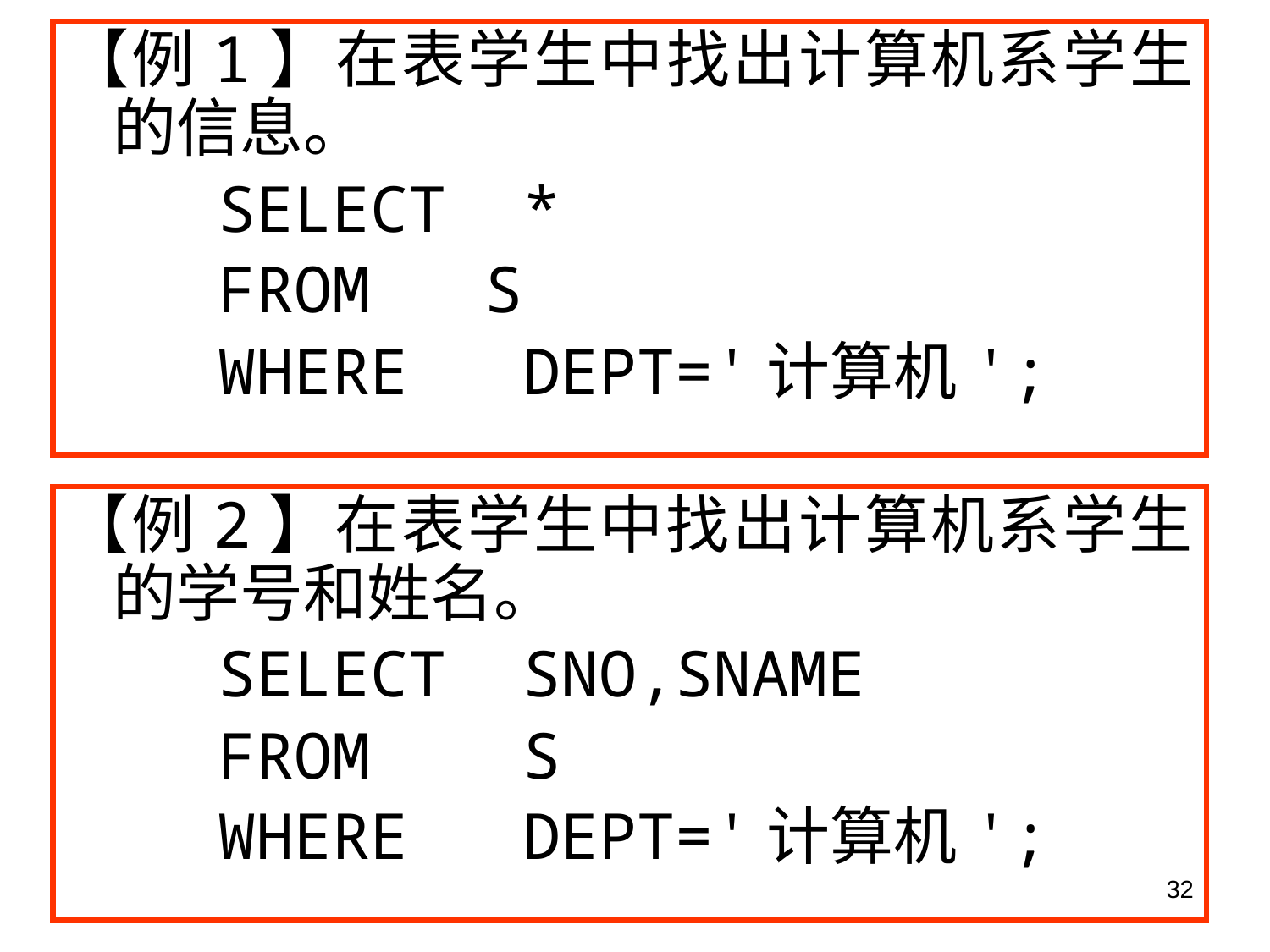

【例1】在表学生中找出计算机系学生的信息。
    SELECT  *
    FROM   S
    WHERE   DEPT='计算机';
【例2】在表学生中找出计算机系学生的学号和姓名。
    SELECT  SNO,SNAME
    FROM    S
    WHERE   DEPT='计算机';
32